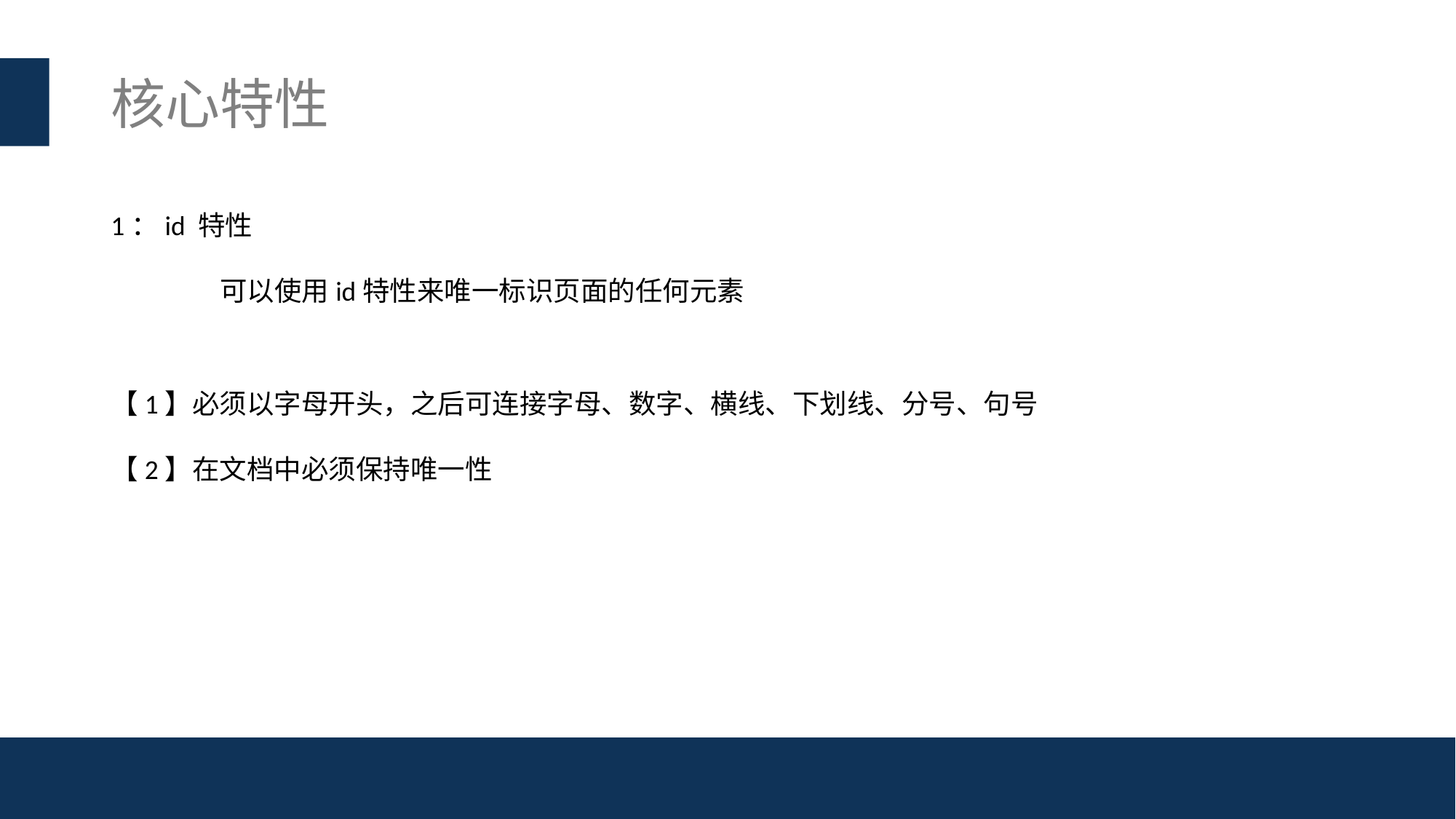

# 核心特性

1：id 特性

	可以使用id特性来唯一标识页面的任何元素
【1】必须以字母开头，之后可连接字母、数字、横线、下划线、分号、句号

【2】在文档中必须保持唯一性